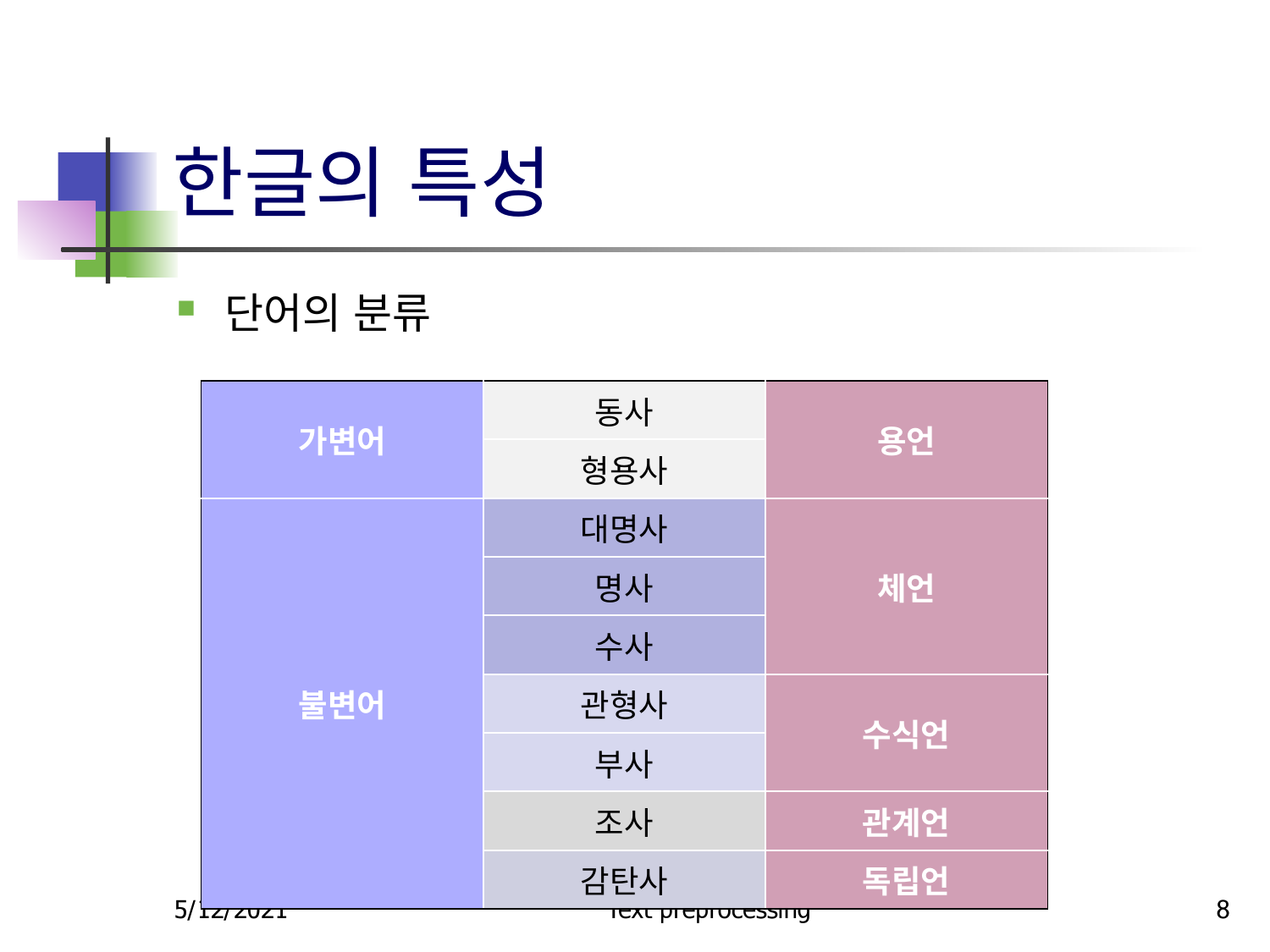

# 한글의 특성
단어의 분류
| 가변어 | 동사 | 용언 |
| --- | --- | --- |
|  | 형용사 |  |
| 불변어 | 대명사 | 체언 |
|  | 명사 |  |
|  | 수사 |  |
|  | 관형사 | 수식언 |
|  | 부사 |  |
|  | 조사 | 관계언 |
|  | 감탄사 | 독립언 |
5/12/2021
Text preprocessing
8